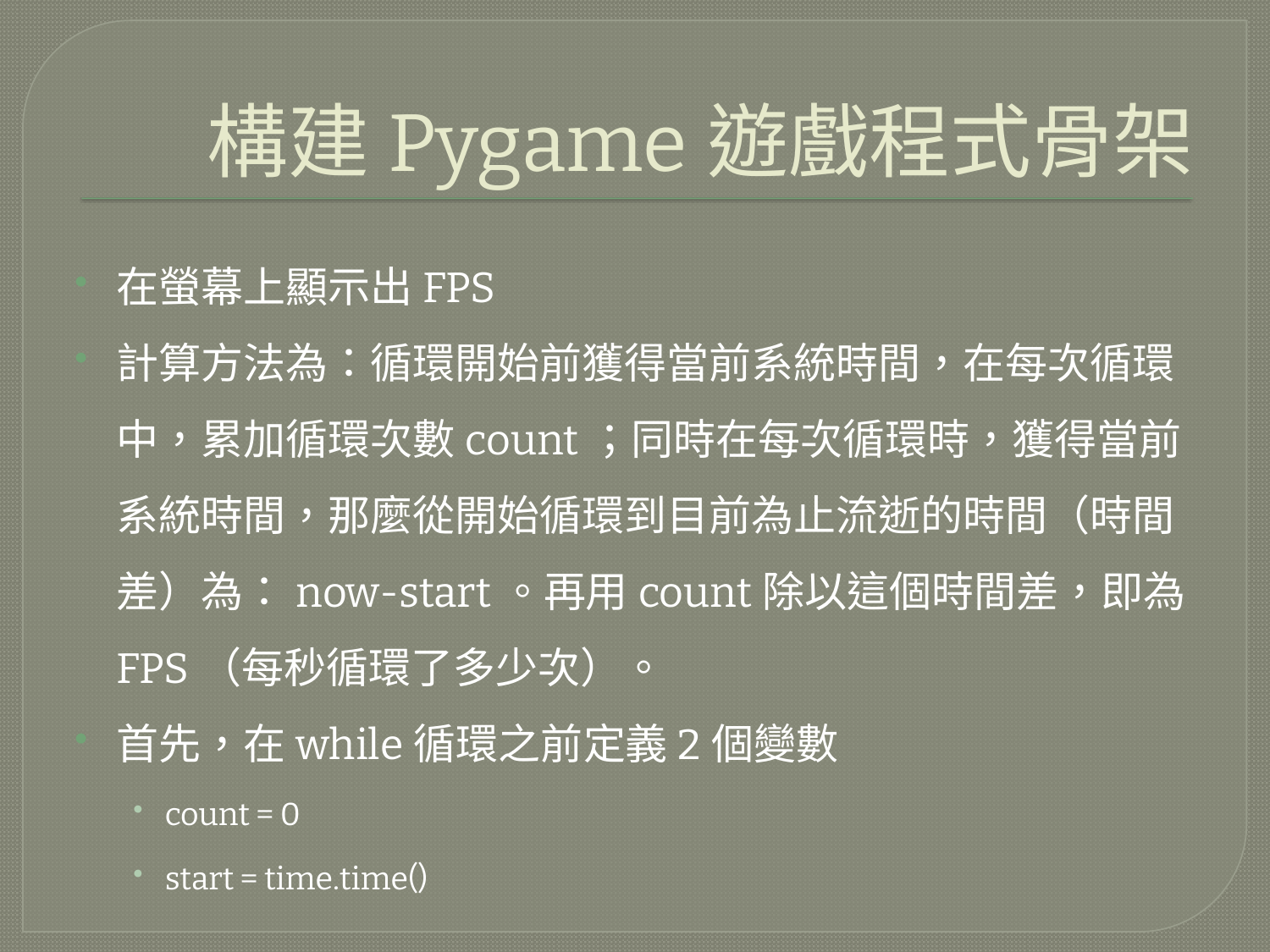

# 構建Pygame遊戲程式骨架
在螢幕上顯示出FPS
計算方法為：循環開始前獲得當前系統時間，在每次循環中，累加循環次數count；同時在每次循環時，獲得當前系統時間，那麼從開始循環到目前為止流逝的時間（時間差）為：now-start。再用count除以這個時間差，即為FPS（每秒循環了多少次）。
首先，在while循環之前定義2個變數
count = 0
start = time.time()